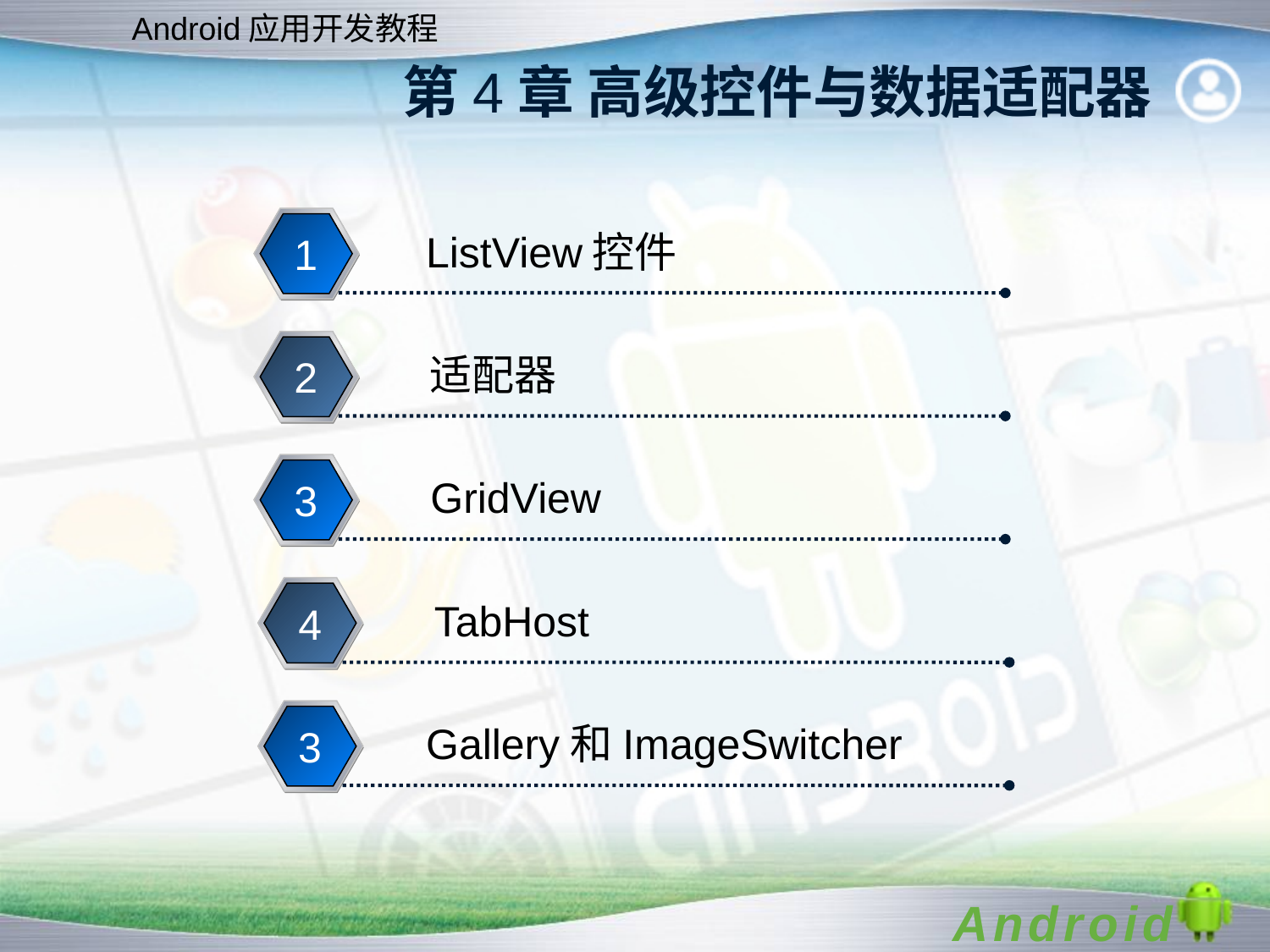

# 第4章 高级控件与数据适配器

ListView控件
1

适配器
2

GridView
3

TabHost
4

Gallery和ImageSwitcher
3